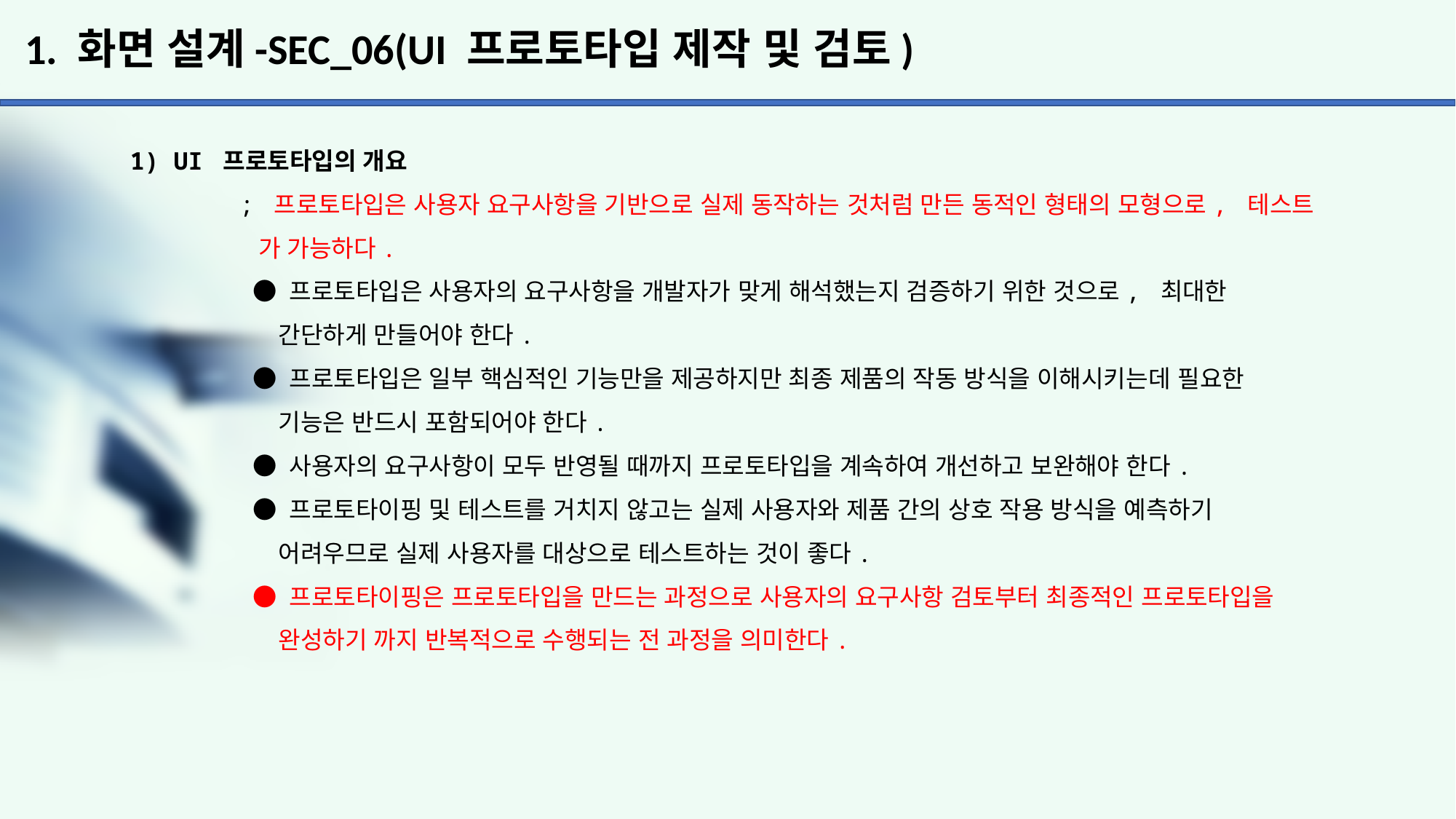

# 1. 화면 설계-SEC_06(UI 프로토타입 제작 및 검토)
1) UI 프로토타입의 개요
	; 프로토타입은 사용자 요구사항을 기반으로 실제 동작하는 것처럼 만든 동적인 형태의 모형으로, 테스트
	  가 가능하다.
	  ● 프로토타입은 사용자의 요구사항을 개발자가 맞게 해석했는지 검증하기 위한 것으로, 최대한
	     간단하게 만들어야 한다.
	  ● 프로토타입은 일부 핵심적인 기능만을 제공하지만 최종 제품의 작동 방식을 이해시키는데 필요한
	     기능은 반드시 포함되어야 한다.
	  ● 사용자의 요구사항이 모두 반영될 때까지 프로토타입을 계속하여 개선하고 보완해야 한다.
	  ● 프로토타이핑 및 테스트를 거치지 않고는 실제 사용자와 제품 간의 상호 작용 방식을 예측하기
	     어려우므로 실제 사용자를 대상으로 테스트하는 것이 좋다.
	  ● 프로토타이핑은 프로토타입을 만드는 과정으로 사용자의 요구사항 검토부터 최종적인 프로토타입을
	     완성하기 까지 반복적으로 수행되는 전 과정을 의미한다.